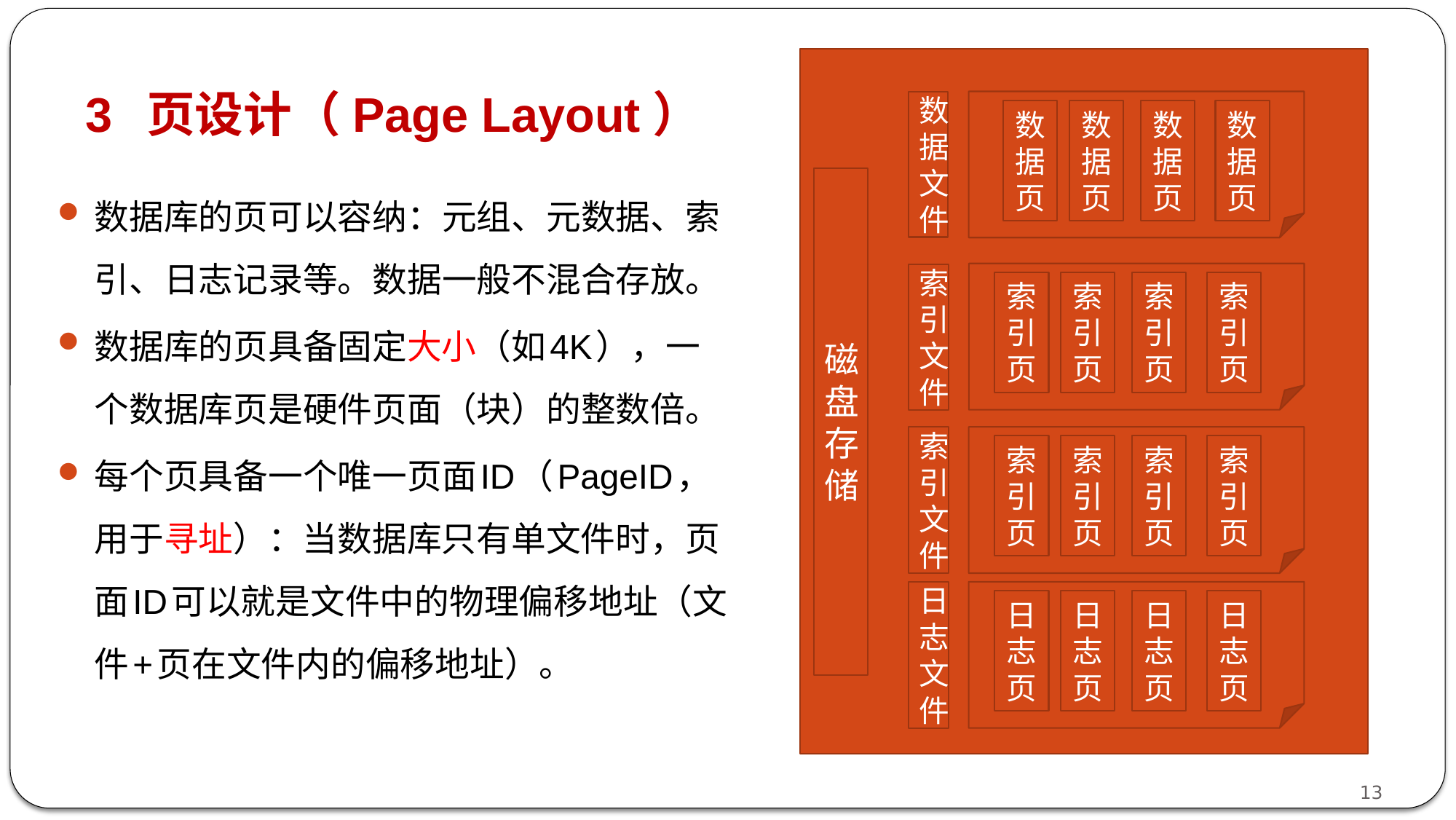

# 3  页设计（Page Layout）

数据文件

数据页
数据页
数据页
数据页
数据库的页可以容纳：元组、元数据、索引、日志记录等。数据一般不混合存放。
数据库的页具备固定大小（如4K），一个数据库页是硬件页面（块）的整数倍。
每个页具备一个唯一页面ID（PageID，用于寻址）：当数据库只有单文件时，页面ID可以就是文件中的物理偏移地址（文件+页在文件内的偏移地址）。
磁盘存储

索引文件
索引页
索引页
索引页
索引页

索引文件
索引页
索引页
索引页
索引页

日志文件
日志页
日志页
日志页
日志页
13